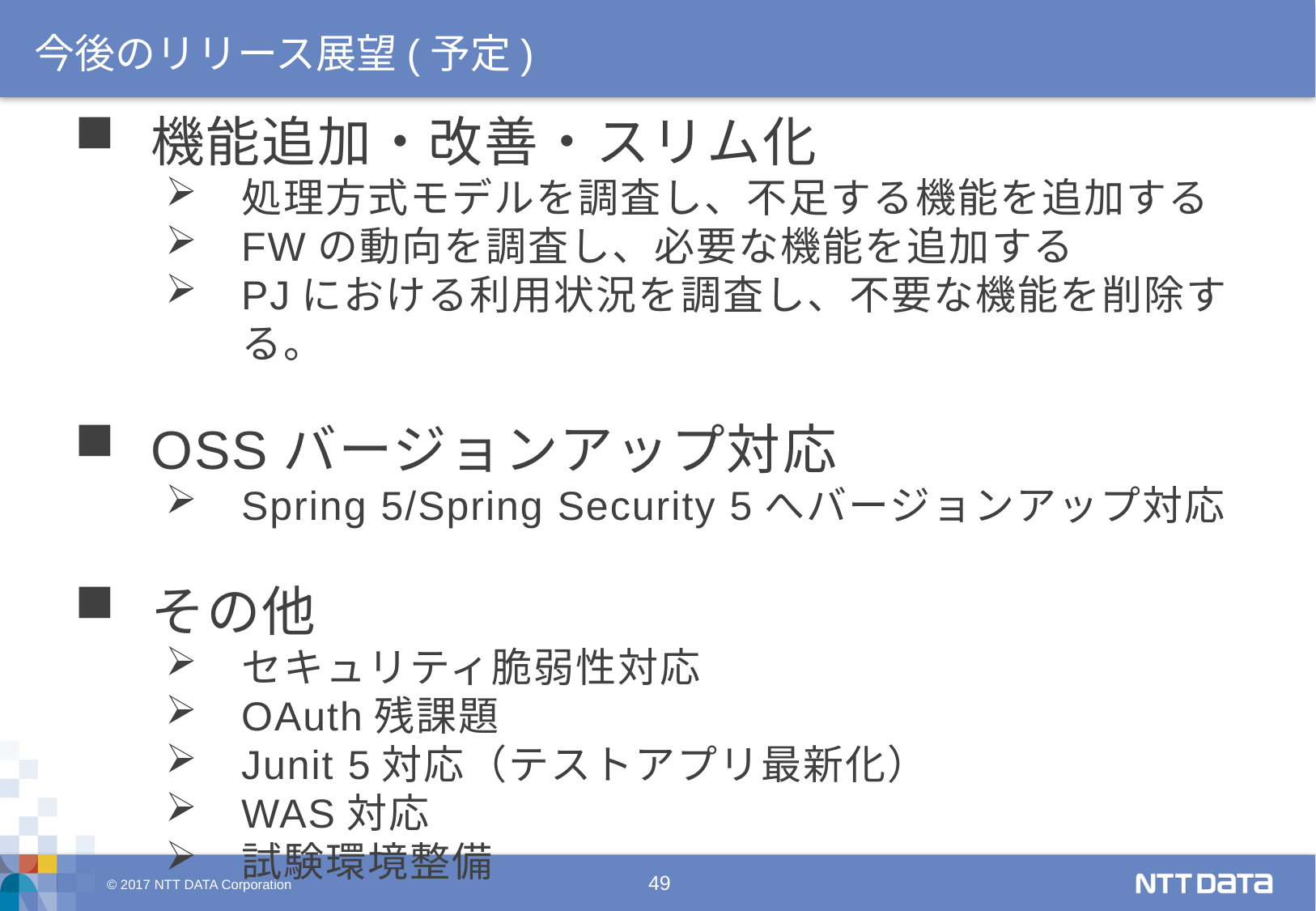

今後のリリース展望(予定)
機能追加・改善・スリム化
処理方式モデルを調査し、不足する機能を追加する
FWの動向を調査し、必要な機能を追加する
PJにおける利用状況を調査し、不要な機能を削除する。

OSSバージョンアップ対応
Spring 5/Spring Security 5へバージョンアップ対応

その他
セキュリティ脆弱性対応
OAuth残課題
Junit 5対応（テストアプリ最新化）
WAS対応
試験環境整備